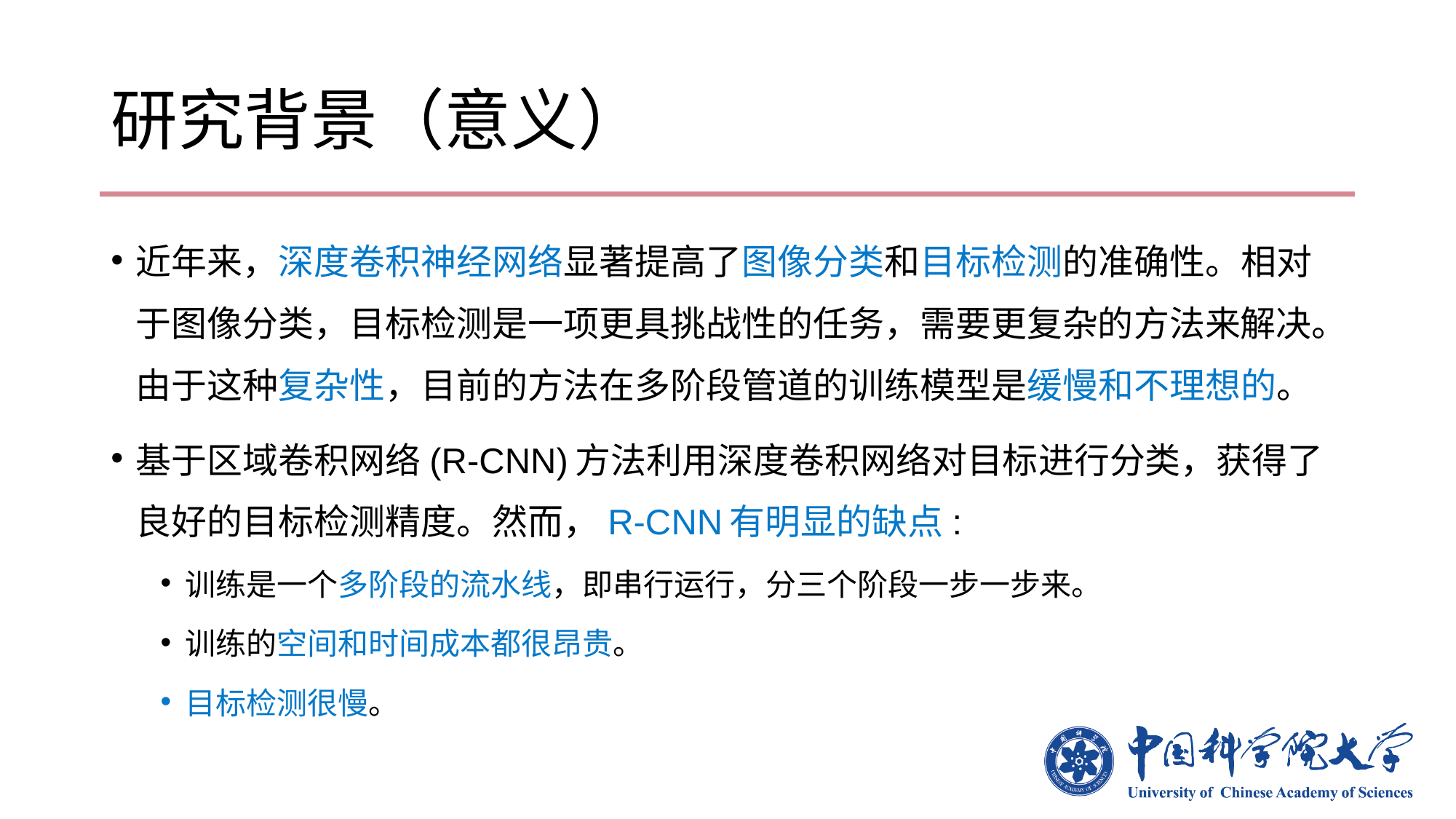

# 研究背景（意义）
近年来，深度卷积神经网络显著提高了图像分类和目标检测的准确性。相对于图像分类，目标检测是一项更具挑战性的任务，需要更复杂的方法来解决。由于这种复杂性，目前的方法在多阶段管道的训练模型是缓慢和不理想的。
基于区域卷积网络(R-CNN)方法利用深度卷积网络对目标进行分类，获得了良好的目标检测精度。然而，R-CNN有明显的缺点:
训练是一个多阶段的流水线，即串行运行，分三个阶段一步一步来。
训练的空间和时间成本都很昂贵。
目标检测很慢。